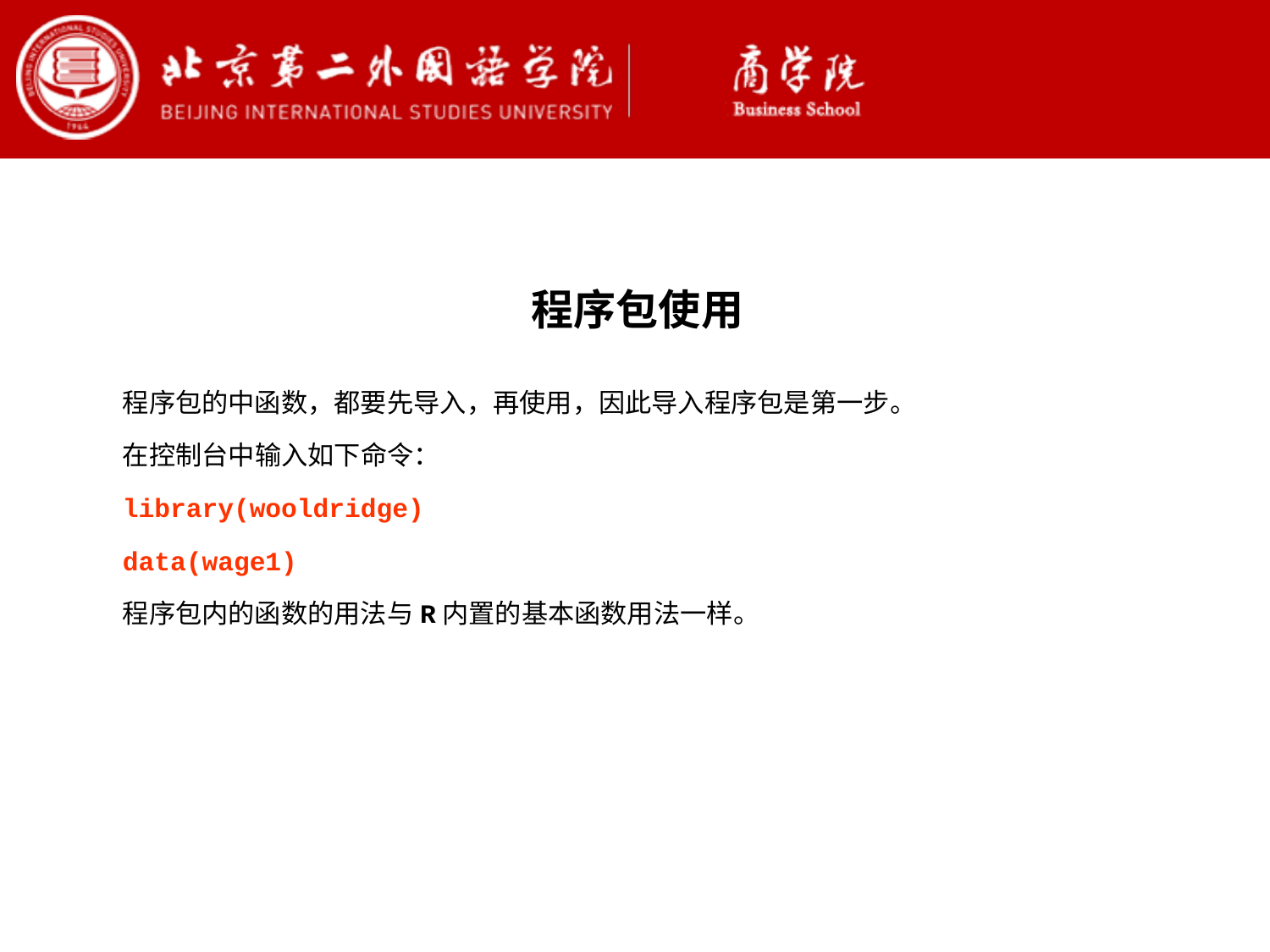

程序包使用
程序包的中函数，都要先导入，再使用，因此导入程序包是第一步。
在控制台中输入如下命令：
library(wooldridge)
data(wage1)
程序包内的函数的用法与R内置的基本函数用法一样。